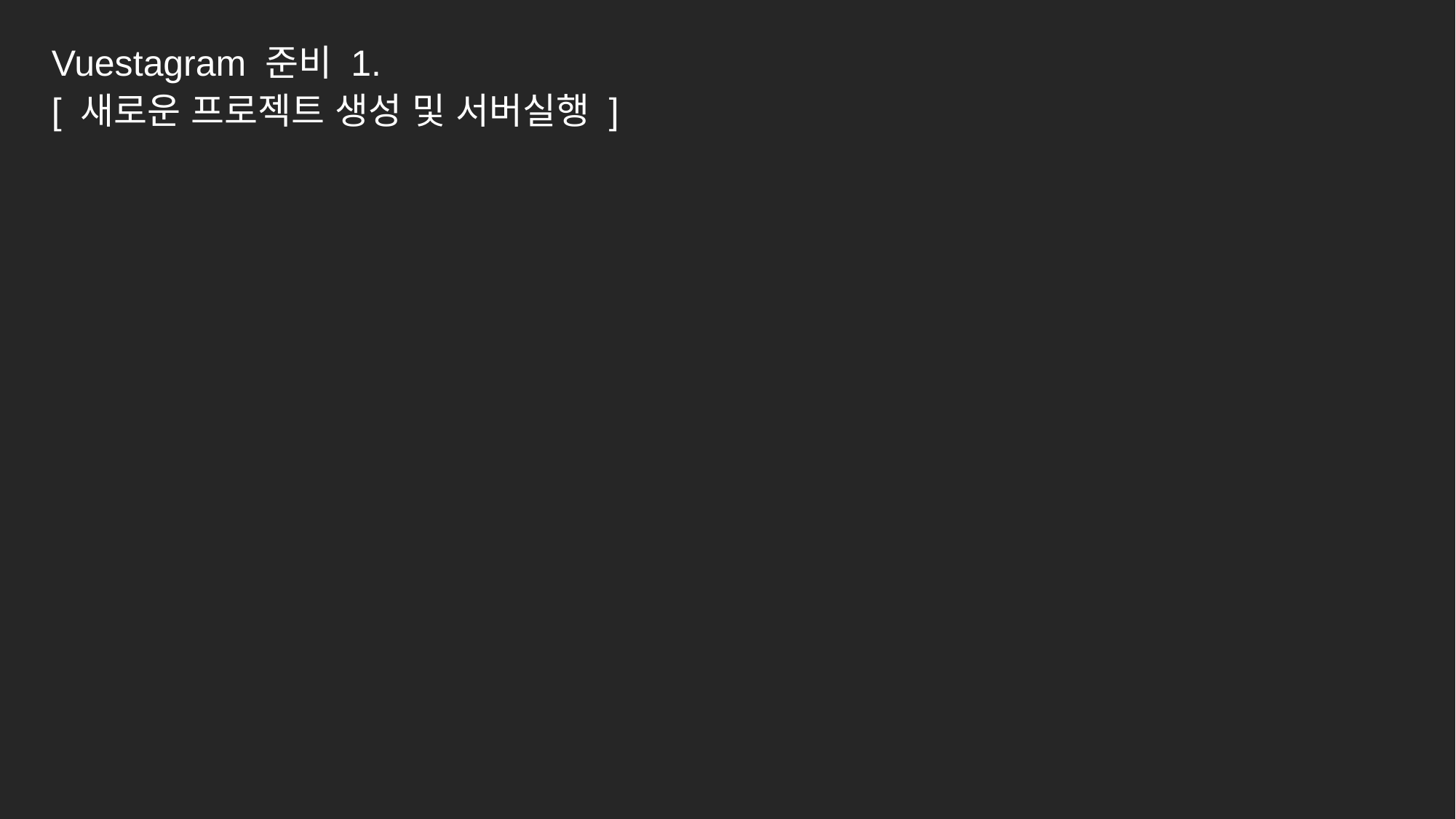

Vuestagram 준비 1.
[ 새로운 프로젝트 생성 및 서버실행 ]